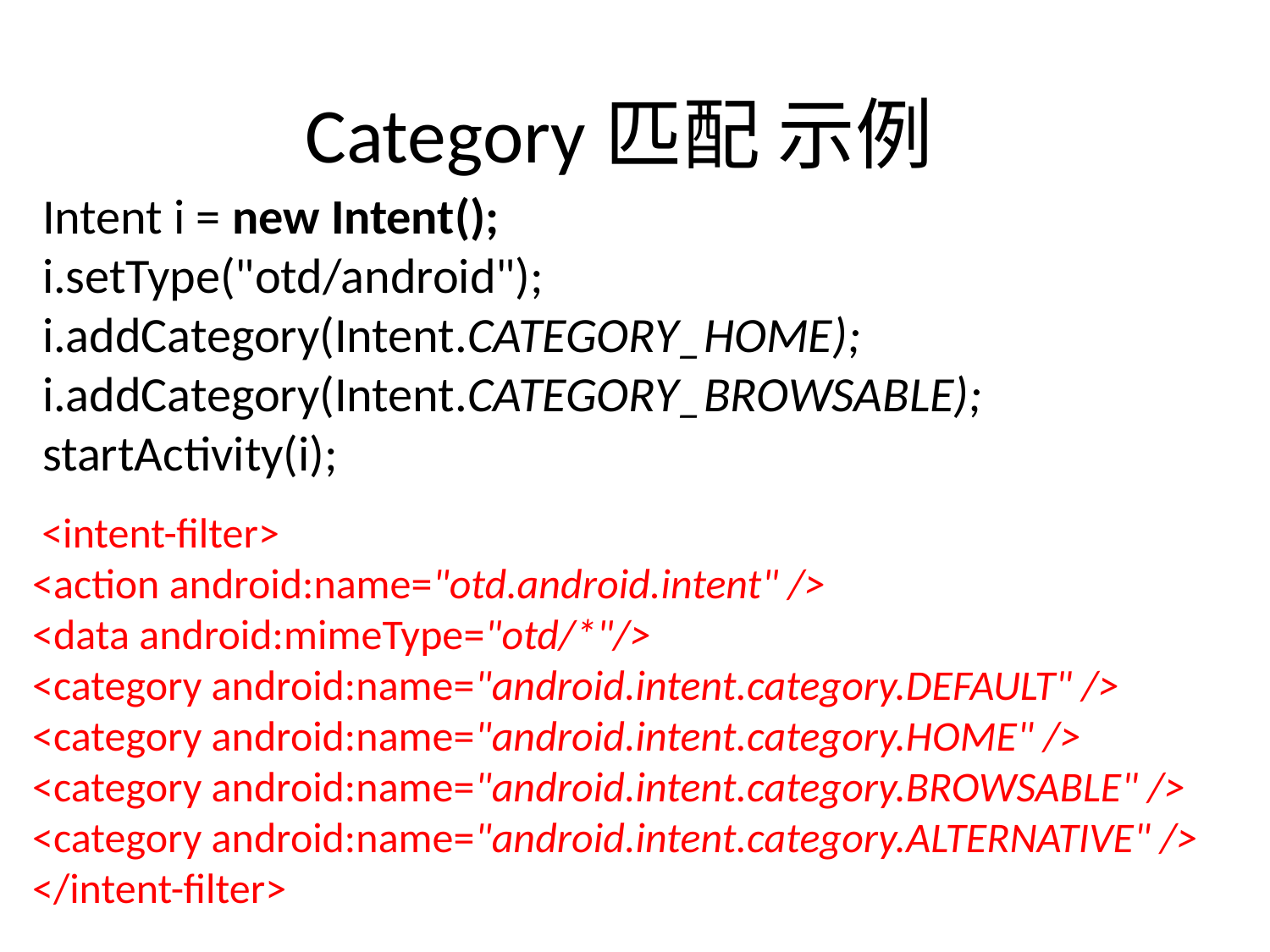

# Category匹配 示例
Intent i = new Intent();
i.setType("otd/android");
i.addCategory(Intent.CATEGORY_HOME);
i.addCategory(Intent.CATEGORY_BROWSABLE);
startActivity(i);
 <intent-filter>
<action android:name="otd.android.intent" />
<data android:mimeType="otd/*"/>
<category android:name="android.intent.category.DEFAULT" />
<category android:name="android.intent.category.HOME" />
<category android:name="android.intent.category.BROWSABLE" />
<category android:name="android.intent.category.ALTERNATIVE" />
</intent-filter>